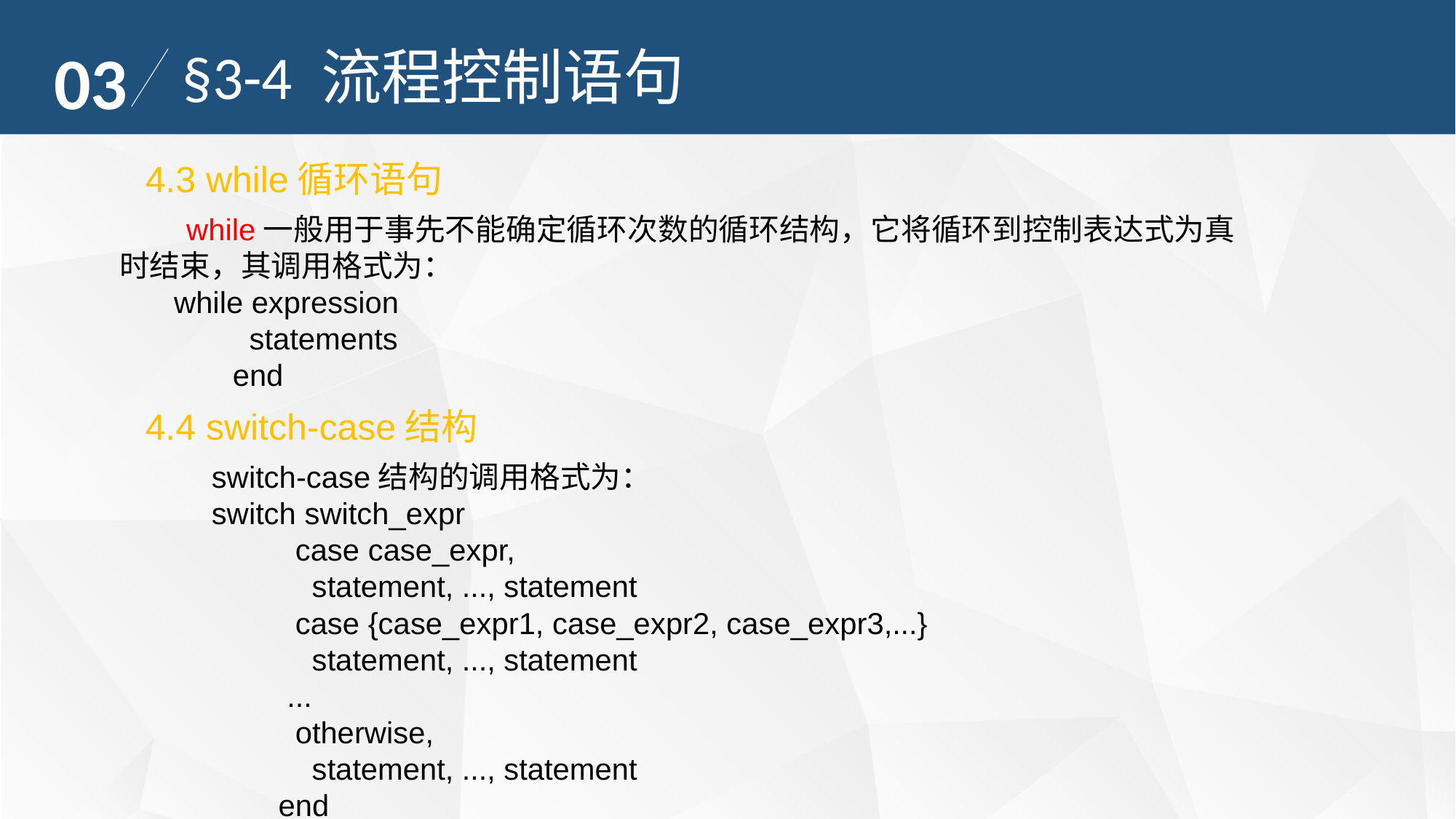

03
§3-4 流程控制语句
4.3 while循环语句
        while一般用于事先不能确定循环次数的循环结构，它将循环到控制表达式为真时结束，其调用格式为：
while expression
         statements
       end
4.4 switch-case结构
switch-case结构的调用格式为：
switch switch_expr
          case case_expr,
            statement, ..., statement
          case {case_expr1, case_expr2, case_expr3,...}
            statement, ..., statement
         ...
          otherwise,
            statement, ..., statement
        end